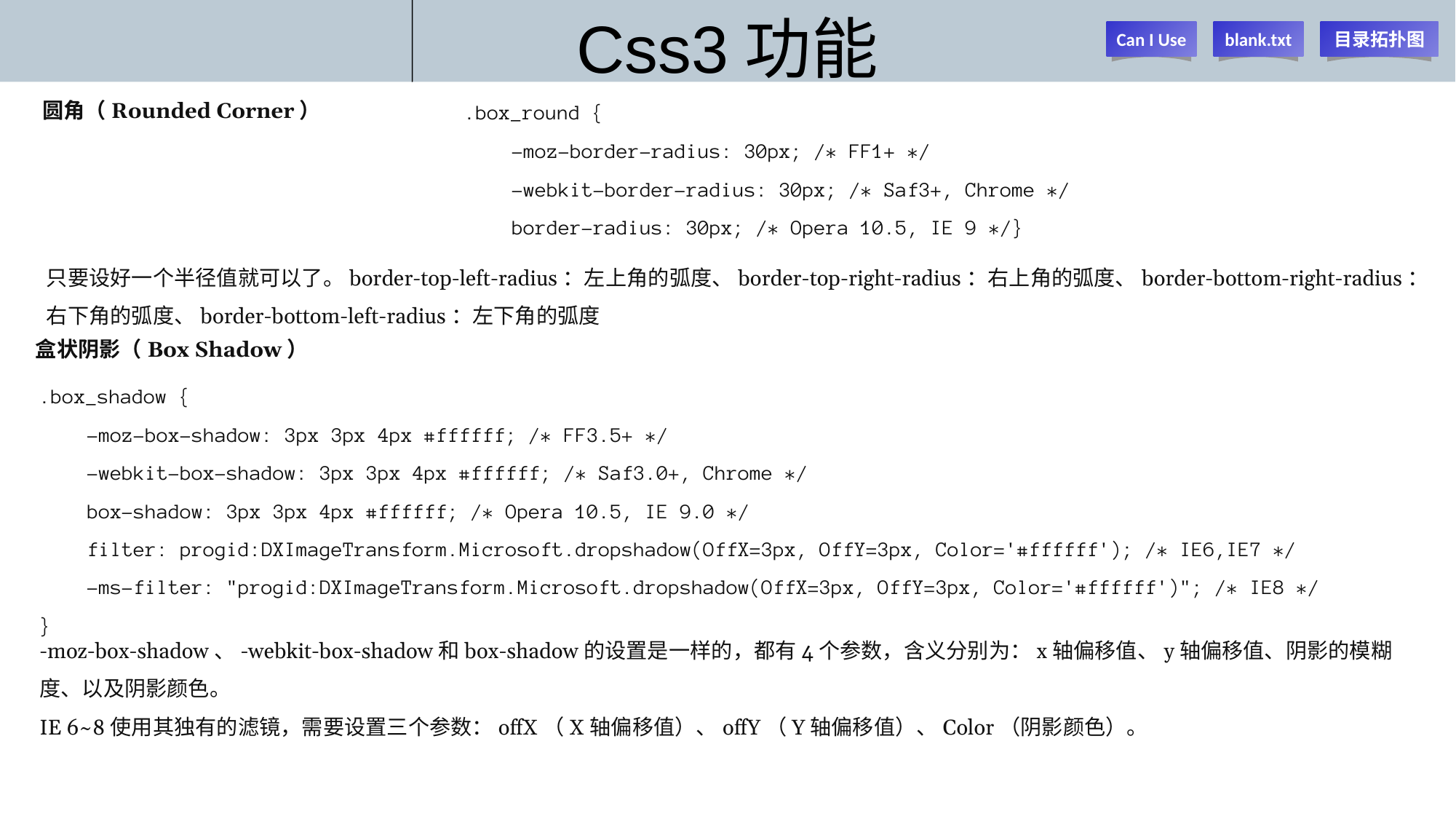

# Css3功能
Can I Use

blank.txt

目录拓扑图

.box_round {
　　-moz-border-radius: 30px; /* FF1+ */
　　-webkit-border-radius: 30px; /* Saf3+, Chrome */
　　border-radius: 30px; /* Opera 10.5, IE 9 */}
圆角（Rounded Corner）
只要设好一个半径值就可以了。border-top-left-radius：左上角的弧度、border-top-right-radius：右上角的弧度、border-bottom-right-radius：右下角的弧度、border-bottom-left-radius：左下角的弧度
盒状阴影（Box Shadow）
.box_shadow {
　　-moz-box-shadow: 3px 3px 4px #ffffff; /* FF3.5+ */
　　-webkit-box-shadow: 3px 3px 4px #ffffff; /* Saf3.0+, Chrome */
　　box-shadow: 3px 3px 4px #ffffff; /* Opera 10.5, IE 9.0 */
　　filter: progid:DXImageTransform.Microsoft.dropshadow(OffX=3px, OffY=3px, Color='#ffffff'); /* IE6,IE7 */
　　-ms-filter: "progid:DXImageTransform.Microsoft.dropshadow(OffX=3px, OffY=3px, Color='#ffffff')"; /* IE8 */
}
-moz-box-shadow、-webkit-box-shadow和box-shadow的设置是一样的，都有4个参数，含义分别为：x轴偏移值、y轴偏移值、阴影的模糊度、以及阴影颜色。
IE 6~8使用其独有的滤镜，需要设置三个参数：offX（X轴偏移值）、offY（Y轴偏移值）、Color（阴影颜色）。